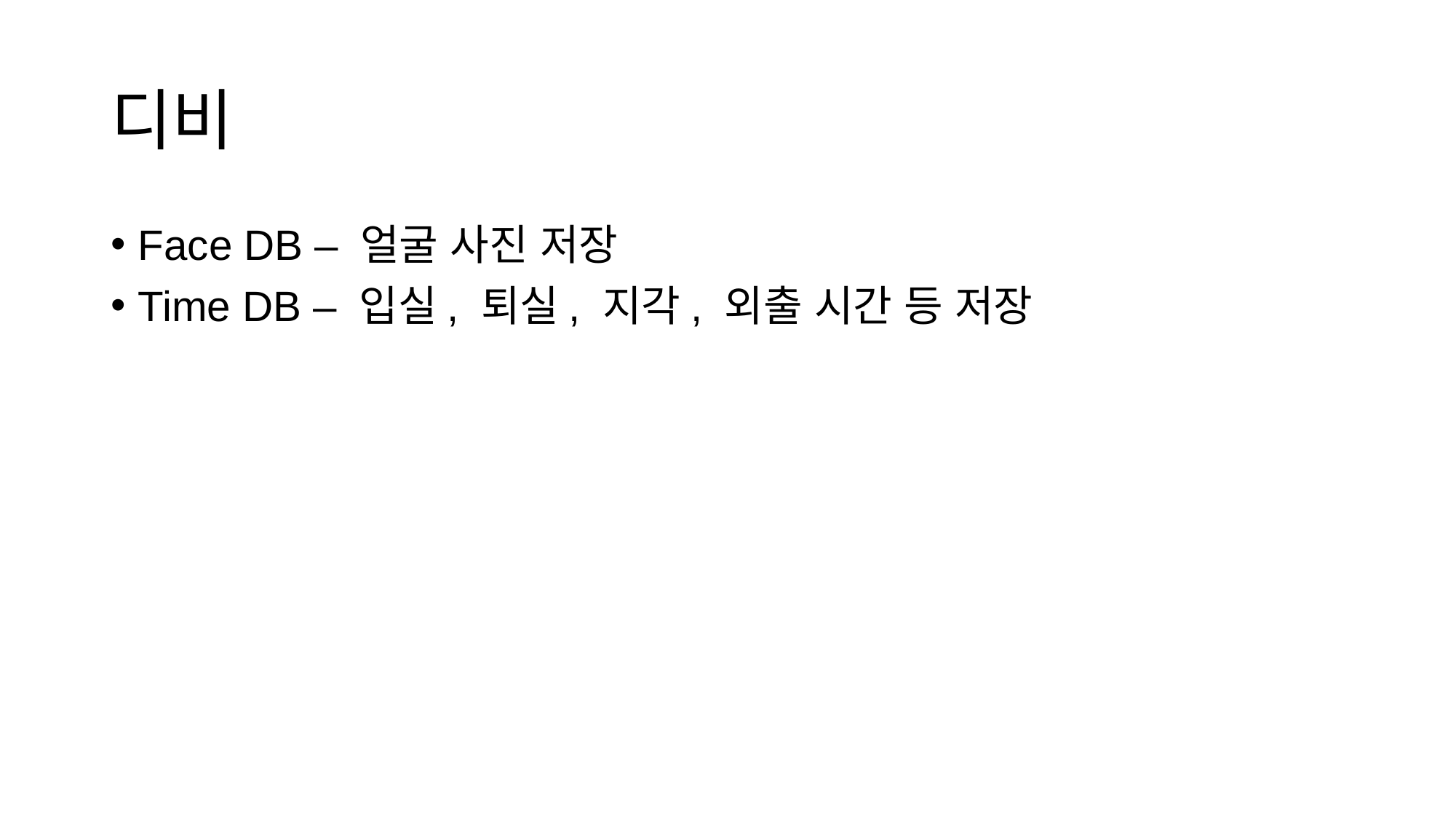

# 디비
Face DB – 얼굴 사진 저장
Time DB – 입실, 퇴실, 지각, 외출 시간 등 저장